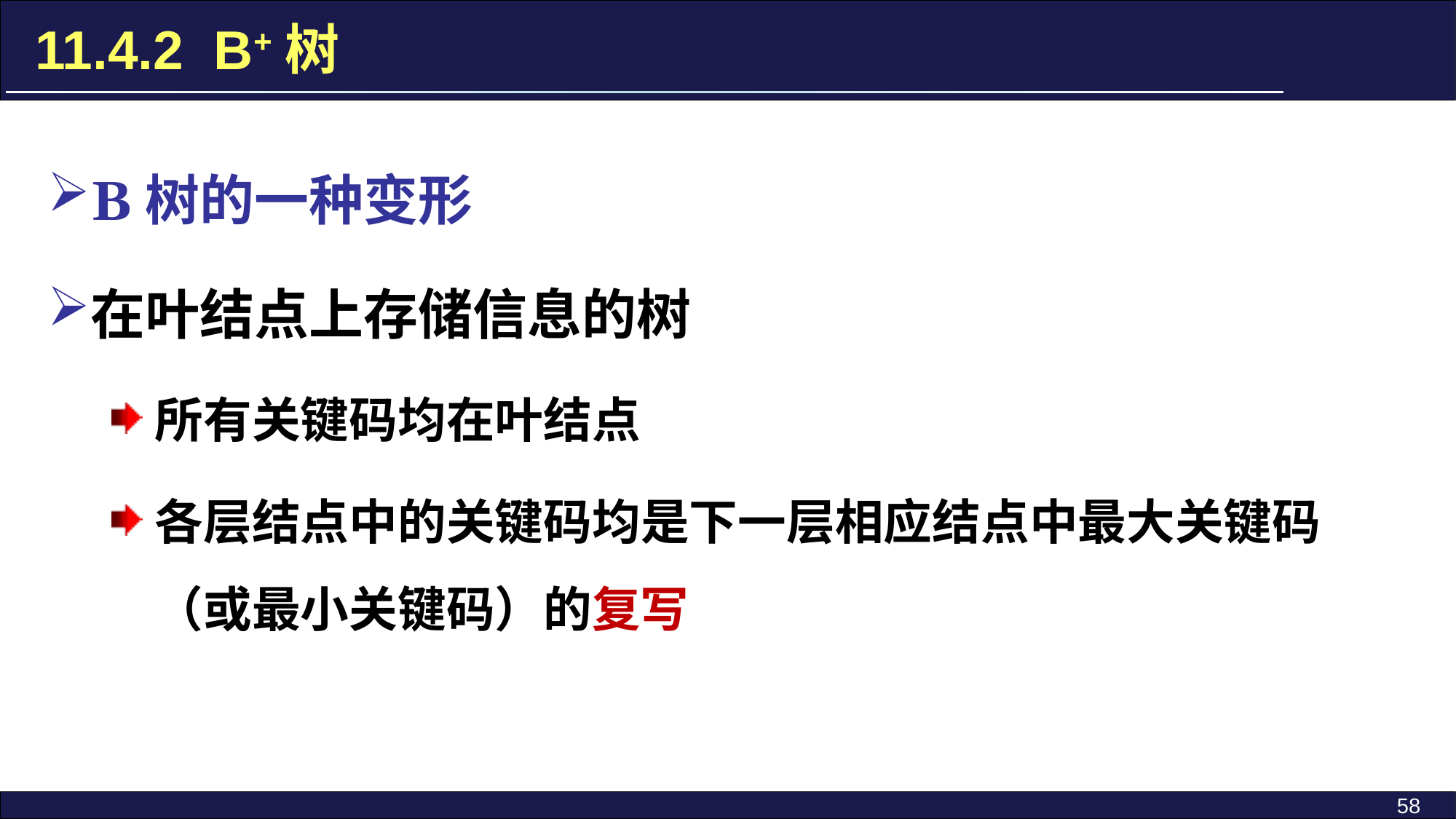

11.4.2  B+树
B树的一种变形
在叶结点上存储信息的树
所有关键码均在叶结点
各层结点中的关键码均是下一层相应结点中最大关键码（或最小关键码）的复写
58